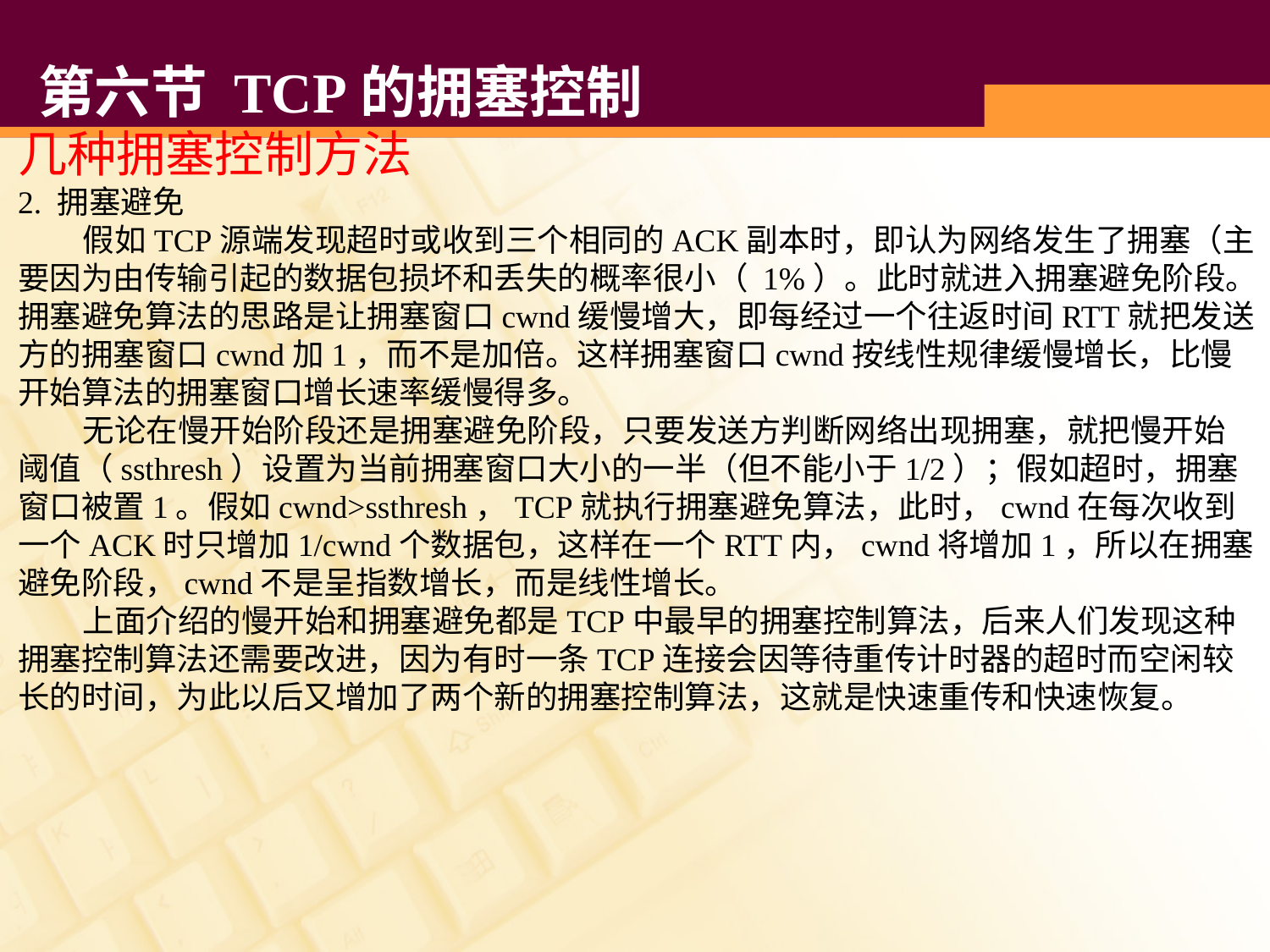

# 第六节 TCP的拥塞控制
几种拥塞控制方法
2. 拥塞避免
        假如TCP源端发现超时或收到三个相同的ACK副本时，即认为网络发生了拥塞（主要因为由传输引起的数据包损坏和丢失的概率很小（ 1%）。此时就进入拥塞避免阶段。
拥塞避免算法的思路是让拥塞窗口cwnd缓慢增大，即每经过一个往返时间RTT就把发送方的拥塞窗口cwnd加1，而不是加倍。这样拥塞窗口cwnd按线性规律缓慢增长，比慢开始算法的拥塞窗口增长速率缓慢得多。
        无论在慢开始阶段还是拥塞避免阶段，只要发送方判断网络出现拥塞，就把慢开始阈值（ssthresh）设置为当前拥塞窗口大小的一半（但不能小于1/2）；假如超时，拥塞窗口被置1。假如cwnd>ssthresh，TCP就执行拥塞避免算法，此时，cwnd在每次收到一个ACK时只增加1/cwnd个数据包，这样在一个RTT内，cwnd将增加1，所以在拥塞避免阶段，cwnd不是呈指数增长，而是线性增长。
        上面介绍的慢开始和拥塞避免都是TCP中最早的拥塞控制算法，后来人们发现这种拥塞控制算法还需要改进，因为有时一条TCP连接会因等待重传计时器的超时而空闲较长的时间，为此以后又增加了两个新的拥塞控制算法，这就是快速重传和快速恢复。